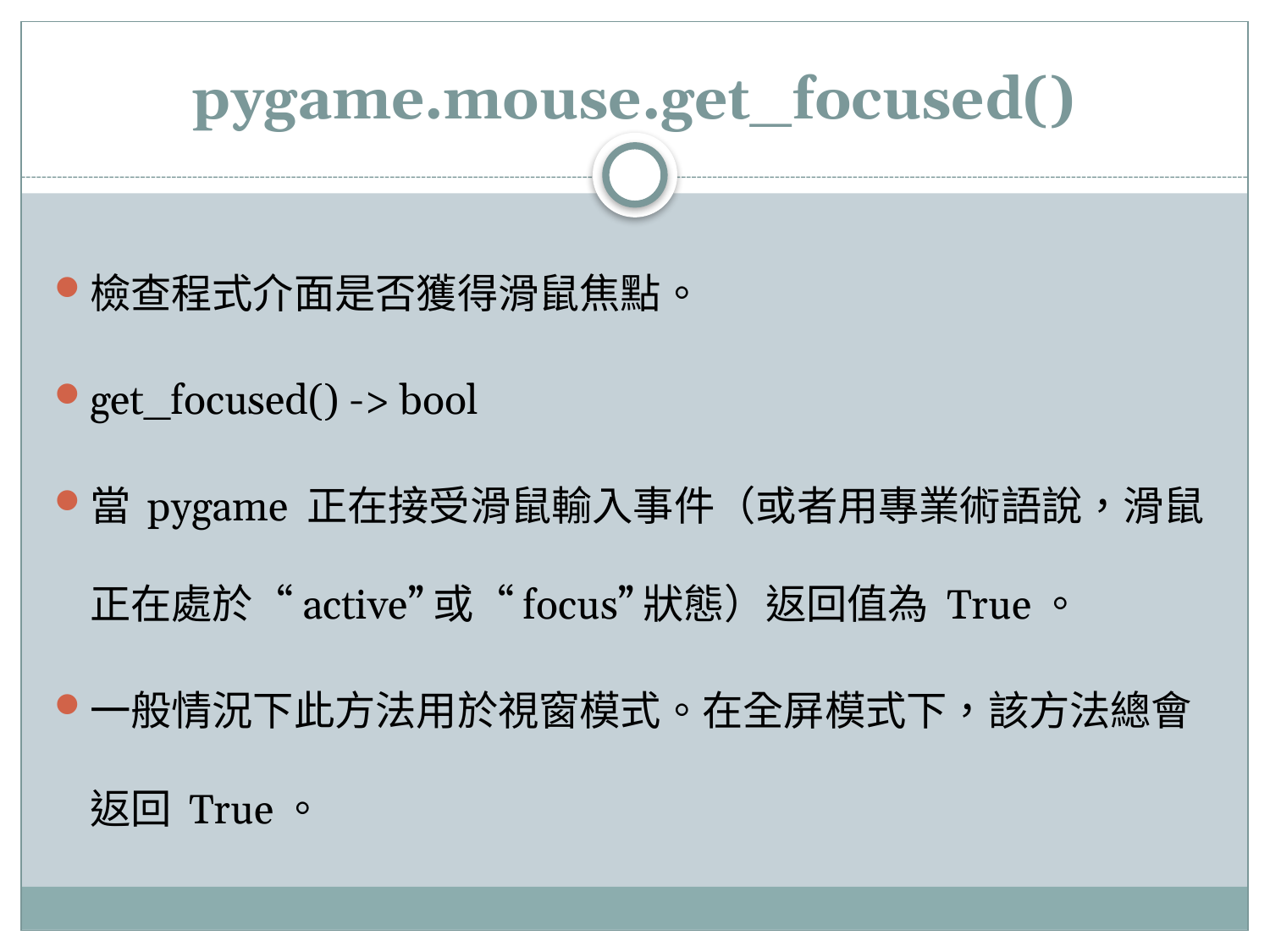

# pygame.mouse.get_focused()
檢查程式介面是否獲得滑鼠焦點。
get_focused() -> bool
當 pygame 正在接受滑鼠輸入事件（或者用專業術語說，滑鼠正在處於“active”或“focus”狀態）返回值為 True。
一般情況下此方法用於視窗模式。在全屏模式下，該方法總會返回 True。